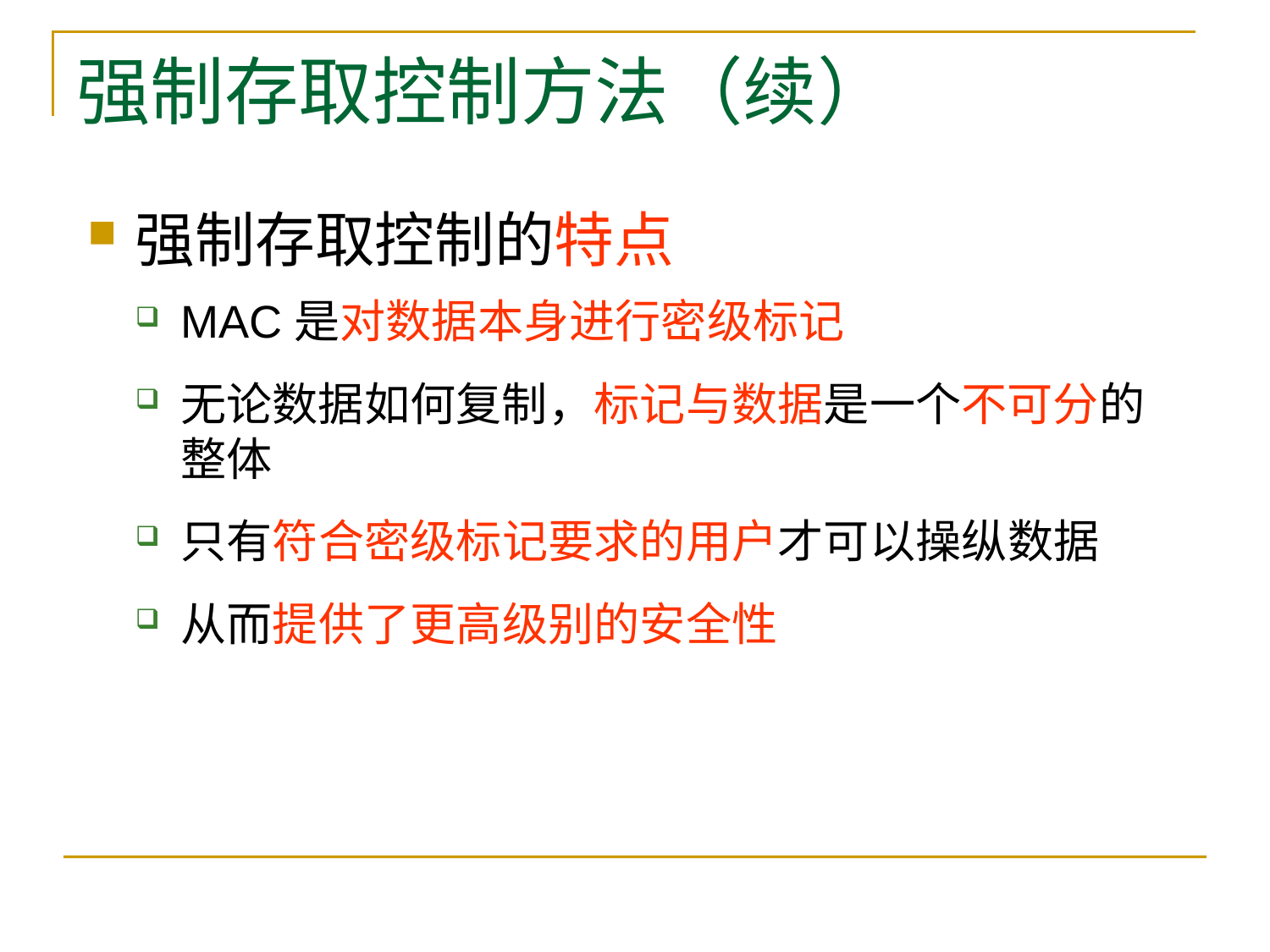

# 强制存取控制方法（续）
强制存取控制的特点
MAC是对数据本身进行密级标记
无论数据如何复制，标记与数据是一个不可分的整体
只有符合密级标记要求的用户才可以操纵数据
从而提供了更高级别的安全性